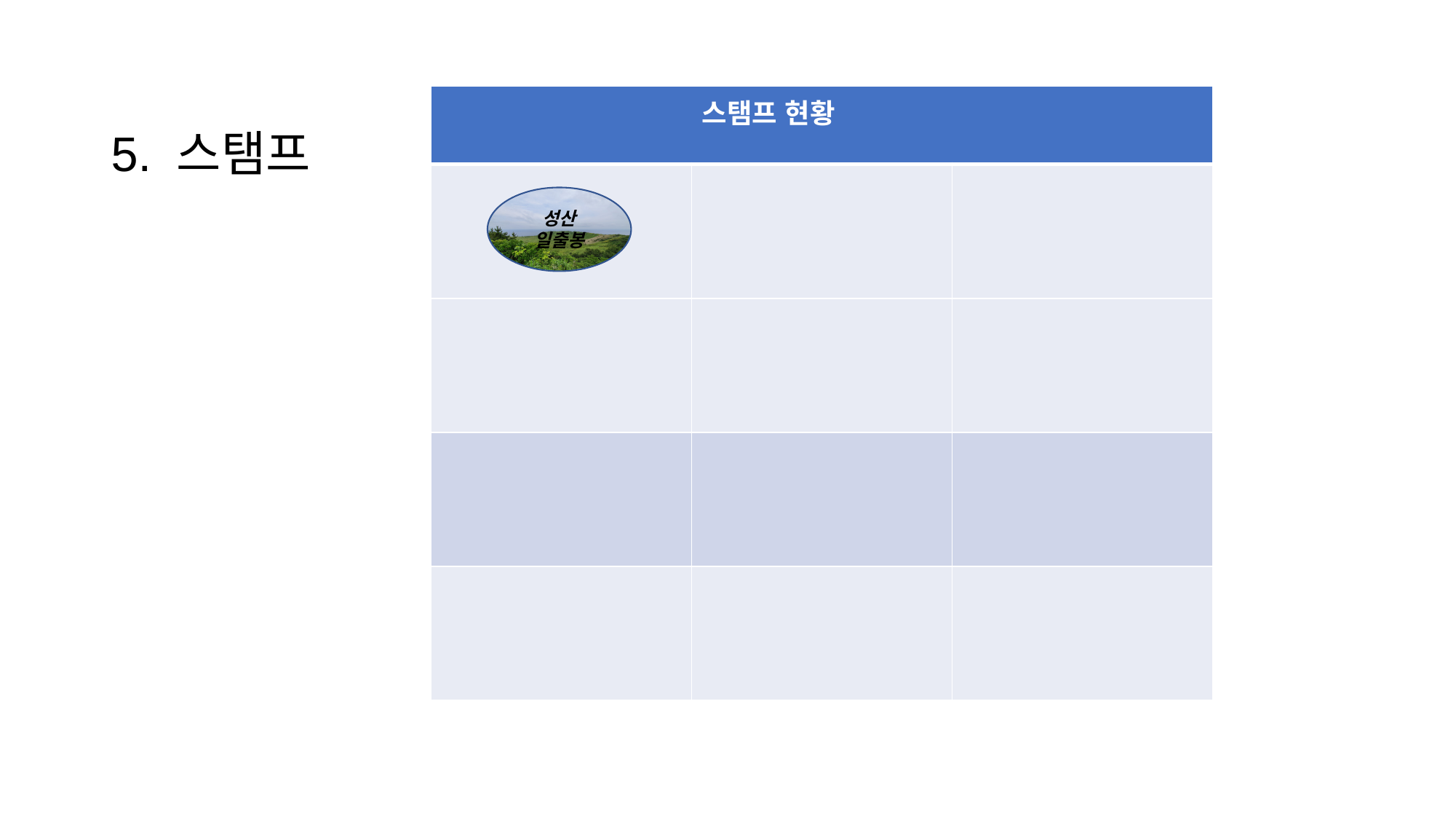

# 5. 스탬프
| 스탬프 현황 |  |  |
| --- | --- | --- |
|  |  |  |
|  |  |  |
|  |  |  |
|  |  |  |
성산
일출봉